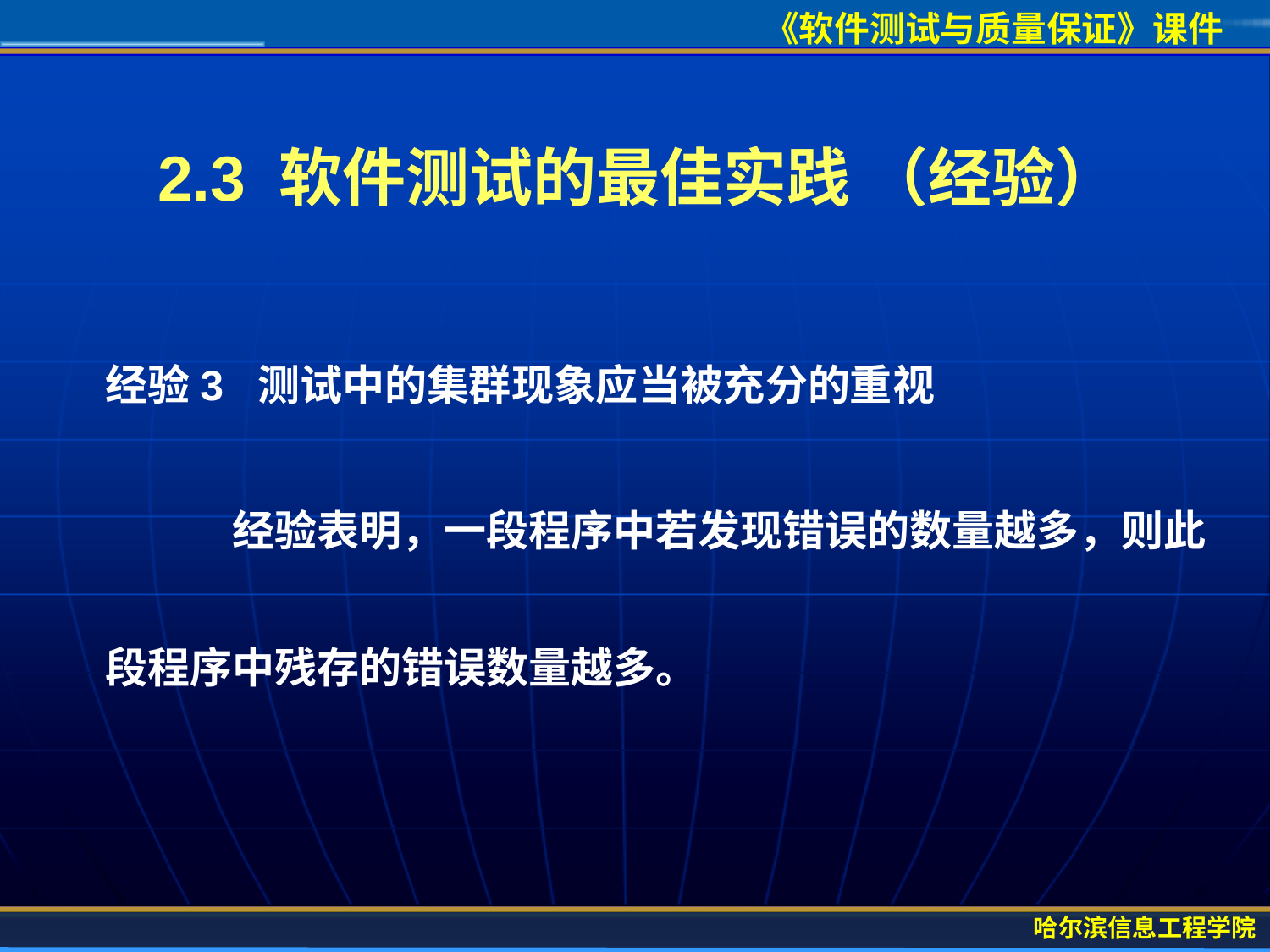

# 2.3 软件测试的最佳实践 （经验）
	经验3  测试中的集群现象应当被充分的重视
		经验表明，一段程序中若发现错误的数量越多，则此段程序中残存的错误数量越多。